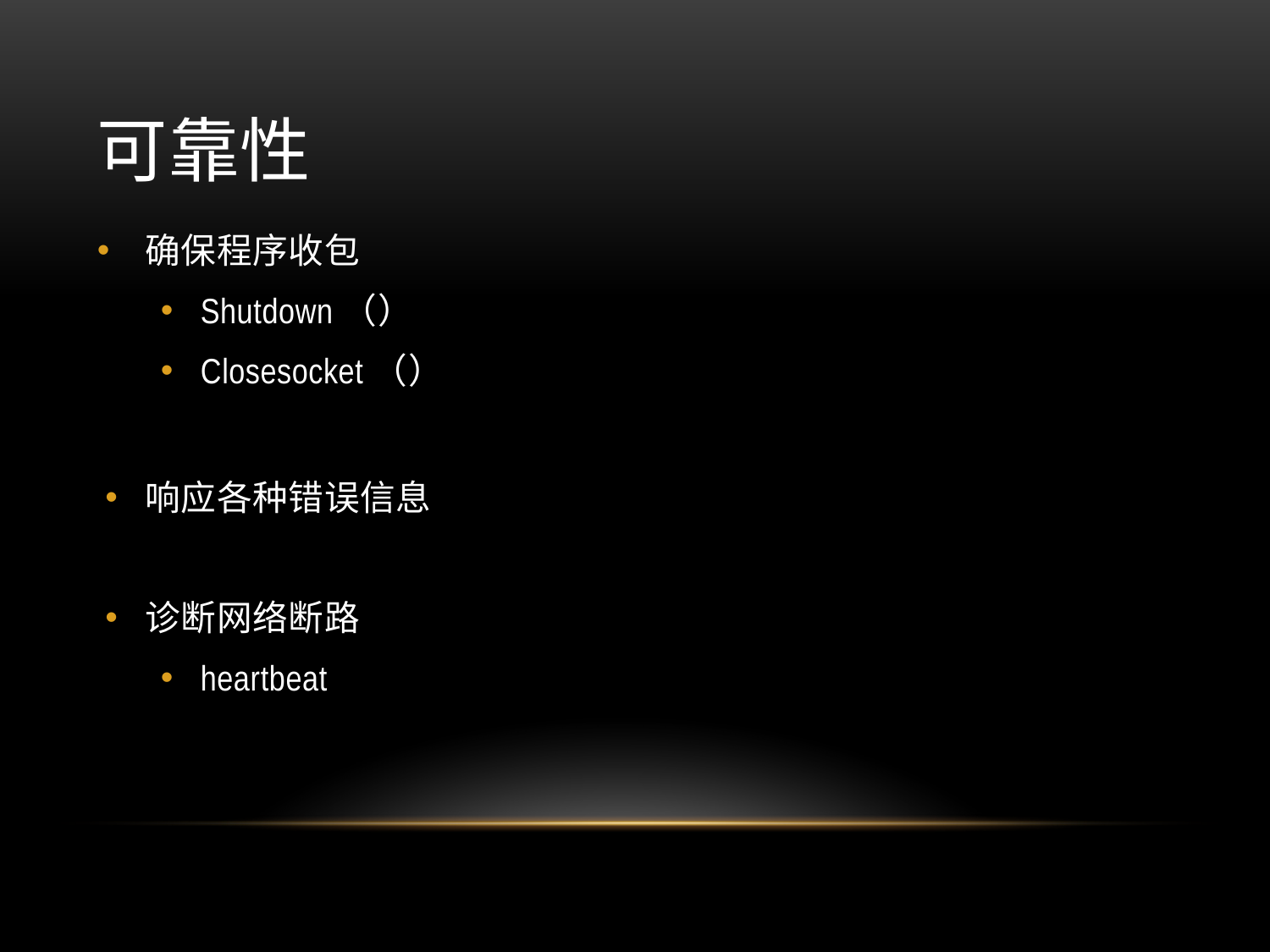

# 可靠性
确保程序收包
Shutdown（）
Closesocket（）

响应各种错误信息

诊断网络断路
heartbeat